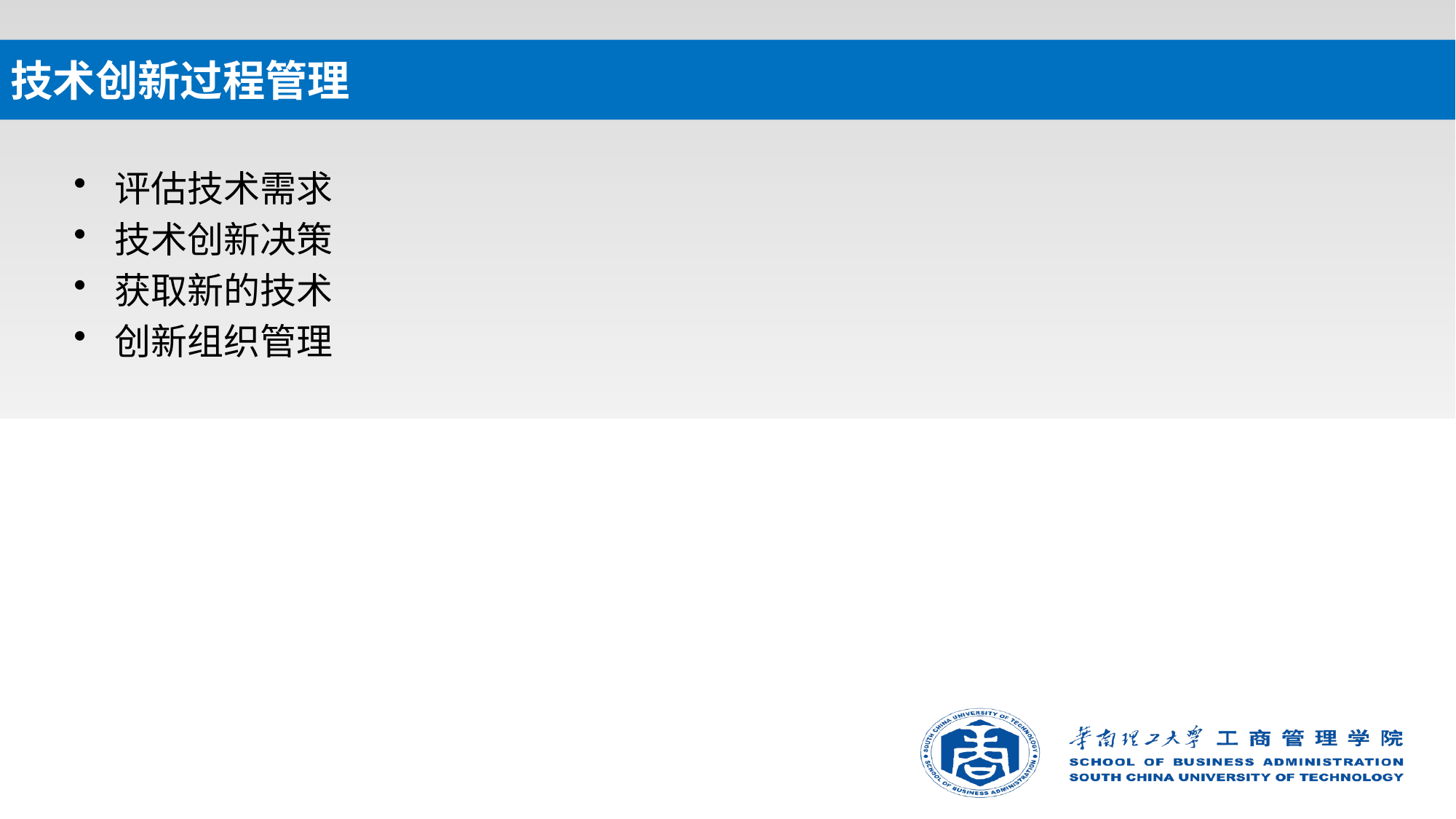

# 技术创新过程管理
评估技术需求
技术创新决策
获取新的技术
创新组织管理